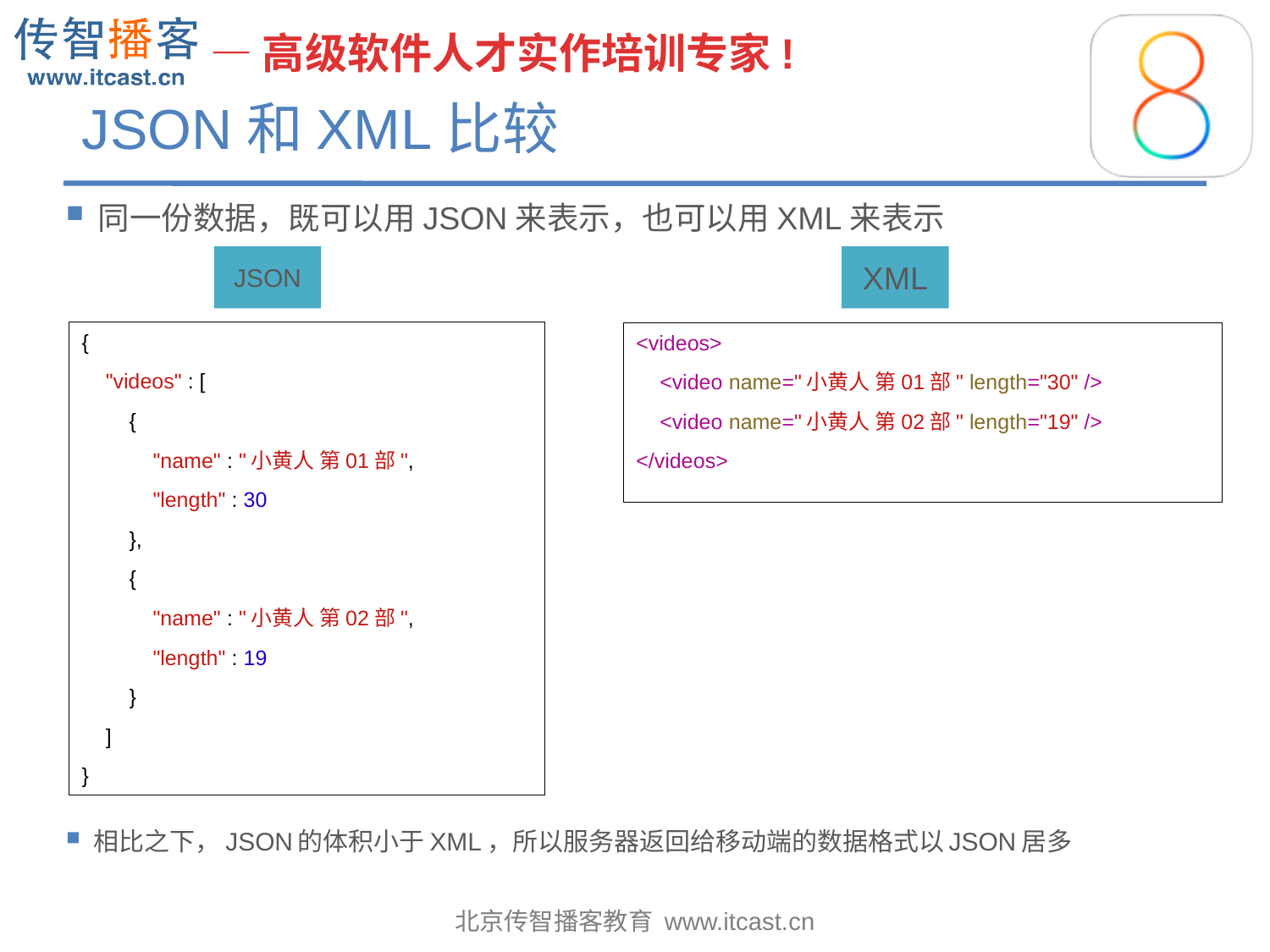

# JSON和XML比较
同一份数据，既可以用JSON来表示，也可以用XML来表示
JSON
XML
{
    "videos" : [
        {
            "name" : "小黄人 第01部",
            "length" : 30
        },
        {
            "name" : "小黄人 第02部",
            "length" : 19
        }
    ]
}
<videos>
    <video name="小黄人 第01部" length="30" />
    <video name="小黄人 第02部" length="19" />
</videos>
相比之下，JSON的体积小于XML，所以服务器返回给移动端的数据格式以JSON居多